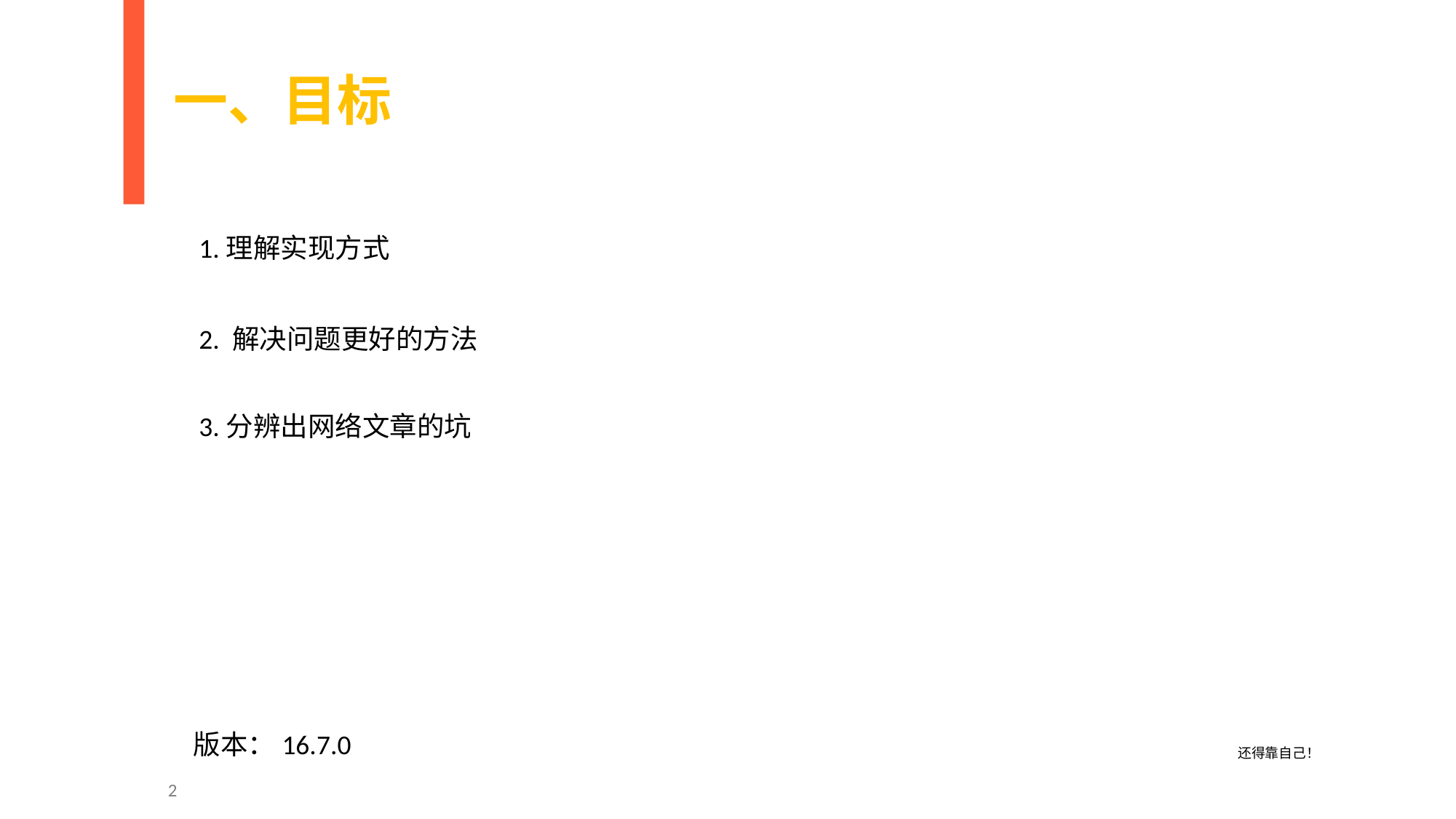

一、目标
1.理解实现方式

2. 解决问题更好的方法
3.分辨出网络文章的坑
版本：16.7.0
还得靠自己！
2